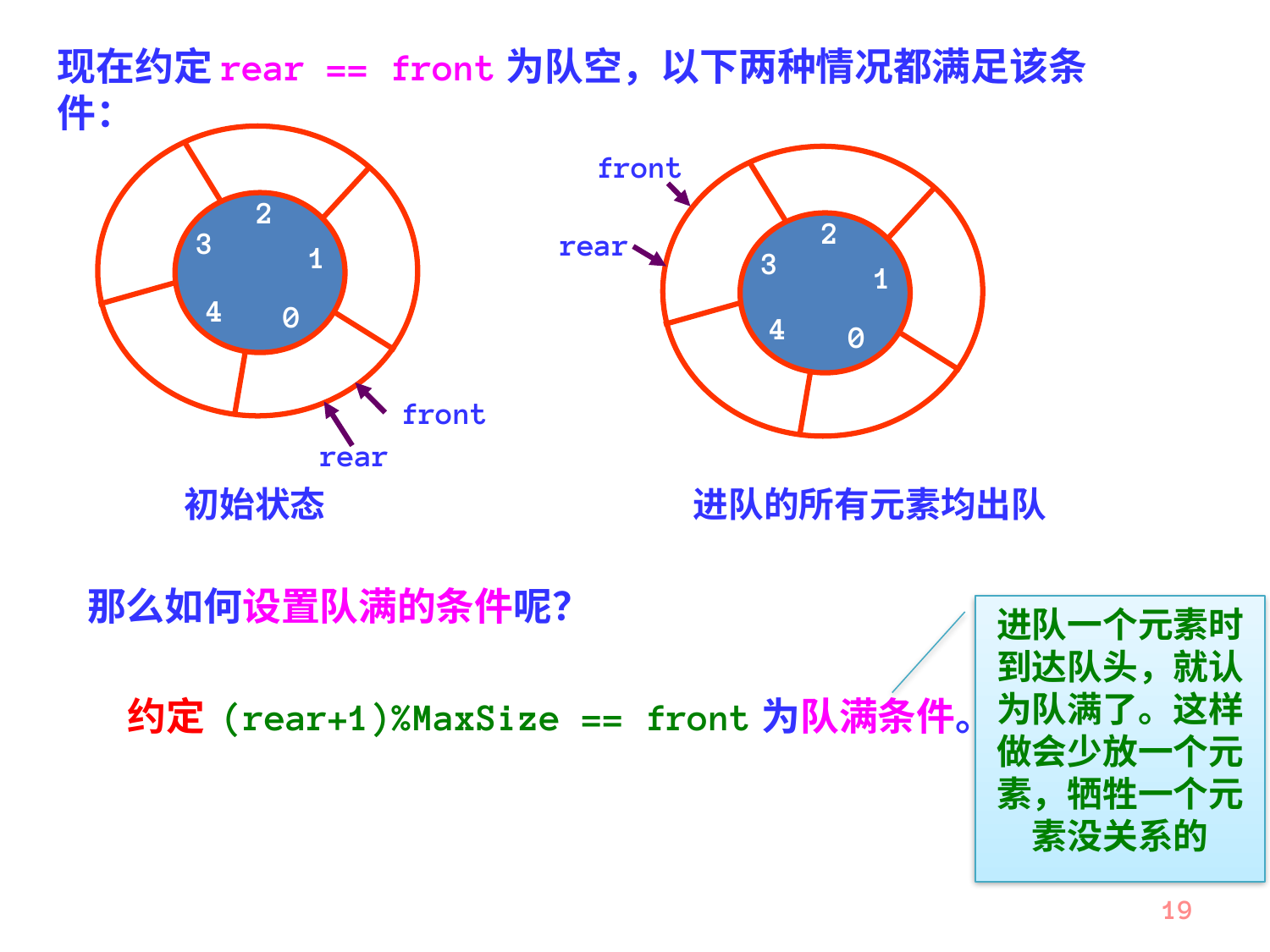

现在约定rear == front为队空，以下两种情况都满足该条件：

front

2

2
3
rear
1
3

1

4
0

4

0

front

rear
初始状态
进队的所有元素均出队
那么如何设置队满的条件呢？
进队一个元素时到达队头，就认为队满了。这样做会少放一个元素，牺牲一个元素没关系的
约定 (rear+1)%MaxSize == front为队满条件。
19